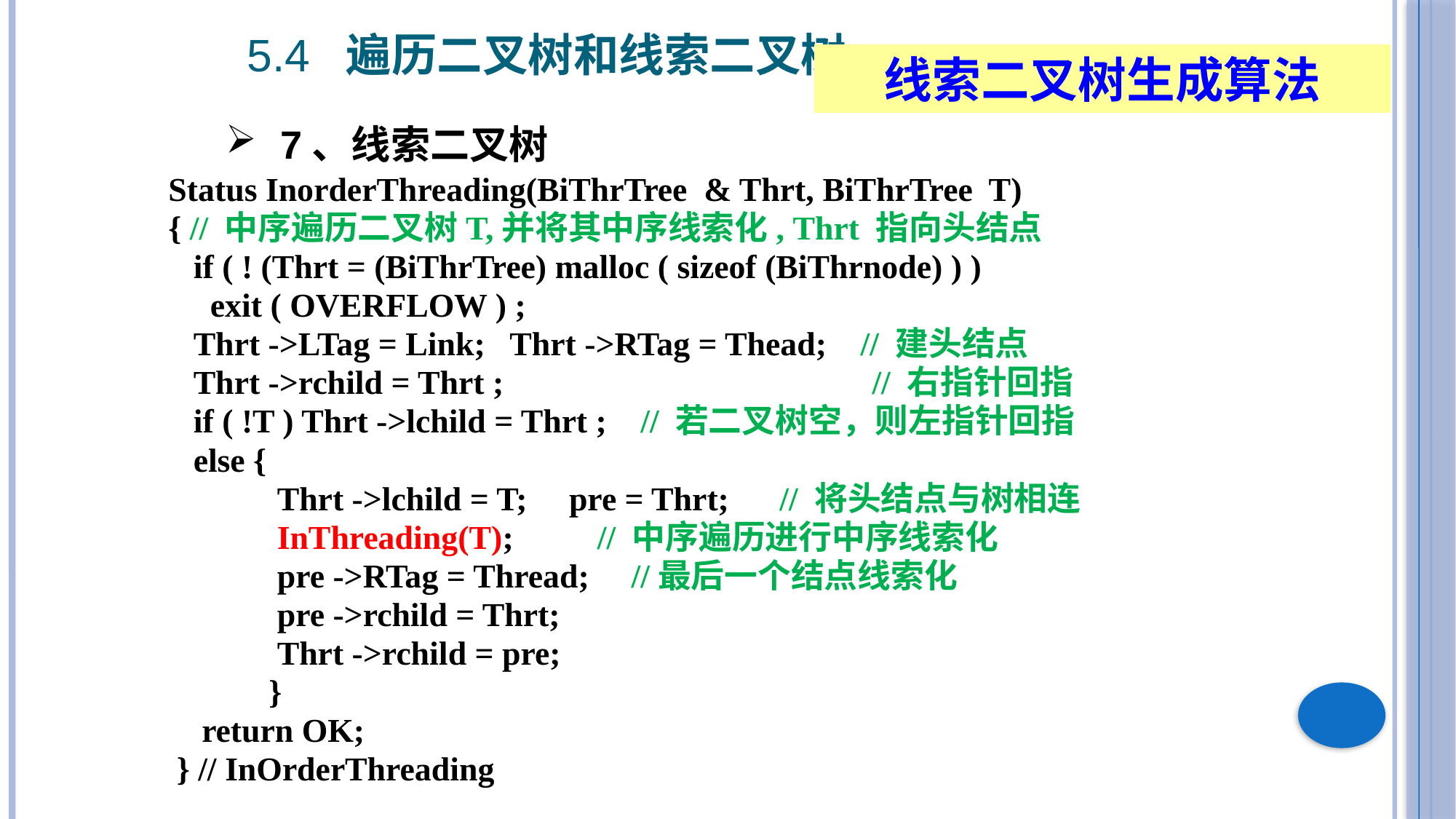

5.4  遍历二叉树和线索二叉树
线索二叉树生成算法
7、线索二叉树
Status InorderThreading(BiThrTree  & Thrt, BiThrTree  T)
{ // 中序遍历二叉树T,并将其中序线索化, Thrt 指向头结点
   if ( ! (Thrt = (BiThrTree) malloc ( sizeof (BiThrnode) ) )
     exit ( OVERFLOW ) ;
   Thrt ->LTag = Link;   Thrt ->RTag = Thead;    // 建头结点
   Thrt ->rchild = Thrt ;                                            // 右指针回指
   if ( !T ) Thrt ->lchild = Thrt ;    // 若二叉树空，则左指针回指
   else {
             Thrt ->lchild = T;     pre = Thrt;      // 将头结点与树相连
             InThreading(T);          // 中序遍历进行中序线索化
             pre ->RTag = Thread;     //最后一个结点线索化
             pre ->rchild = Thrt;
             Thrt ->rchild = pre;
            }
    return OK;
 } // InOrderThreading